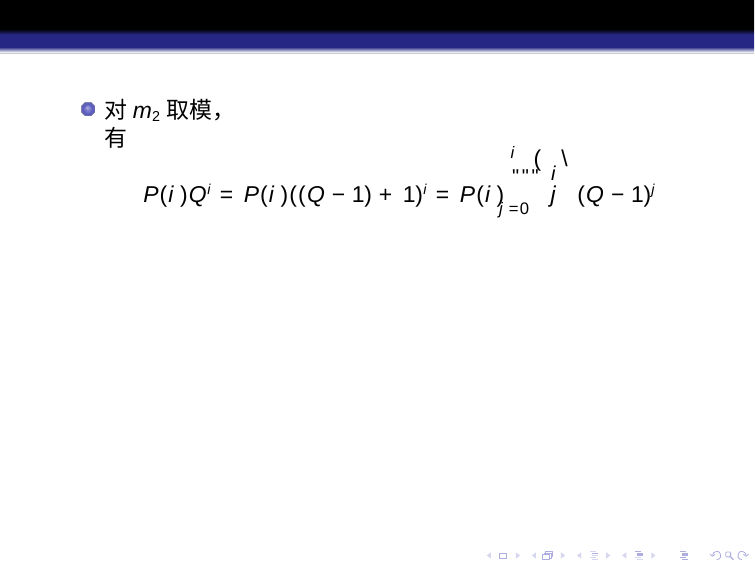

对m2取模，有
(i \
i
P(i )Qi  = P(i )((Q − 1) + 1)i  = P(i ) """	(Q − 1)j
j
j =0